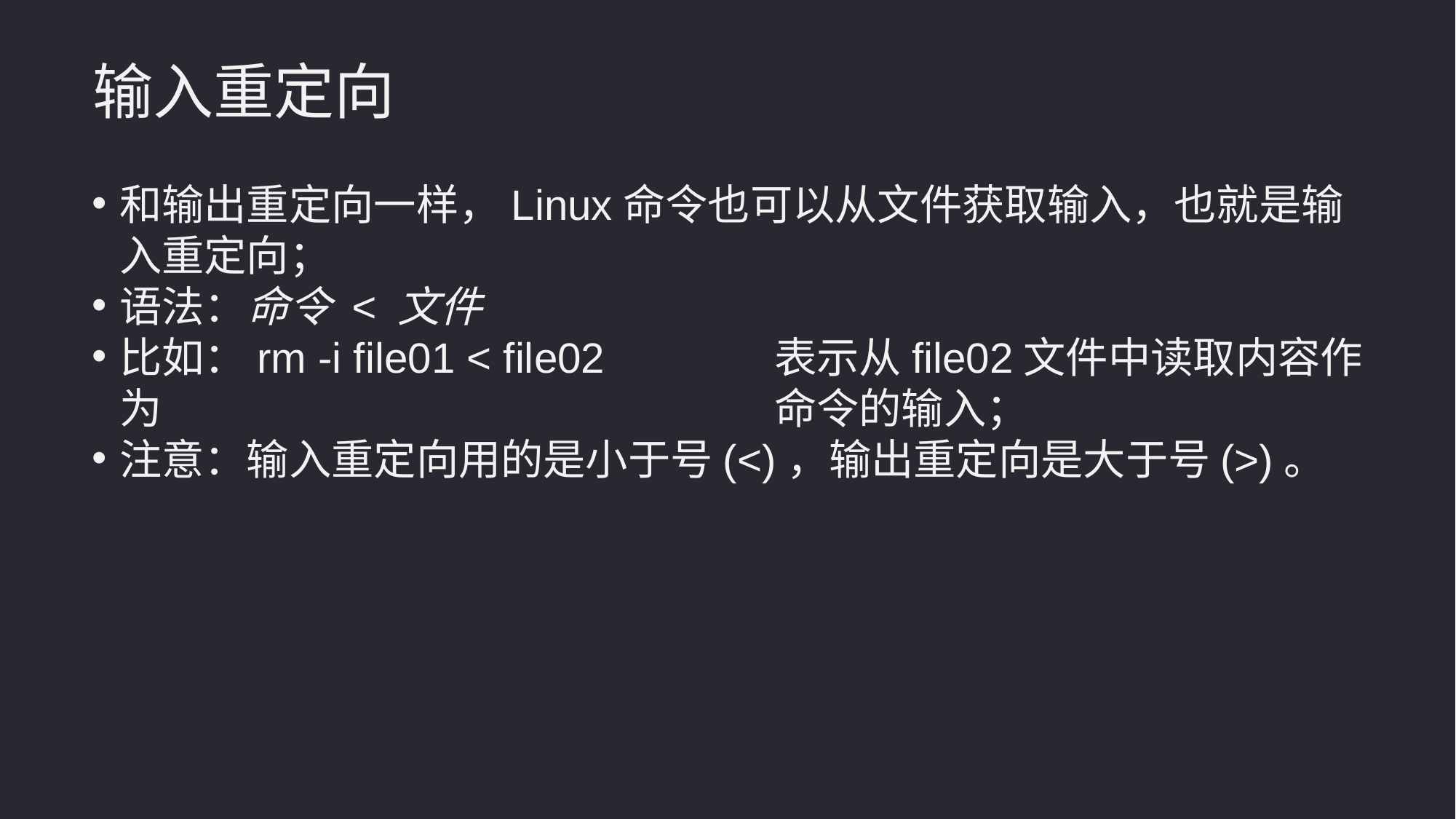

输入重定向
和输出重定向一样，Linux命令也可以从文件获取输入，也就是输入重定向；
语法：命令 < 文件
比如：rm -i file01 < file02		表示从file02文件中读取内容作为						命令的输入；
注意：输入重定向用的是小于号(<)，输出重定向是大于号(>)。